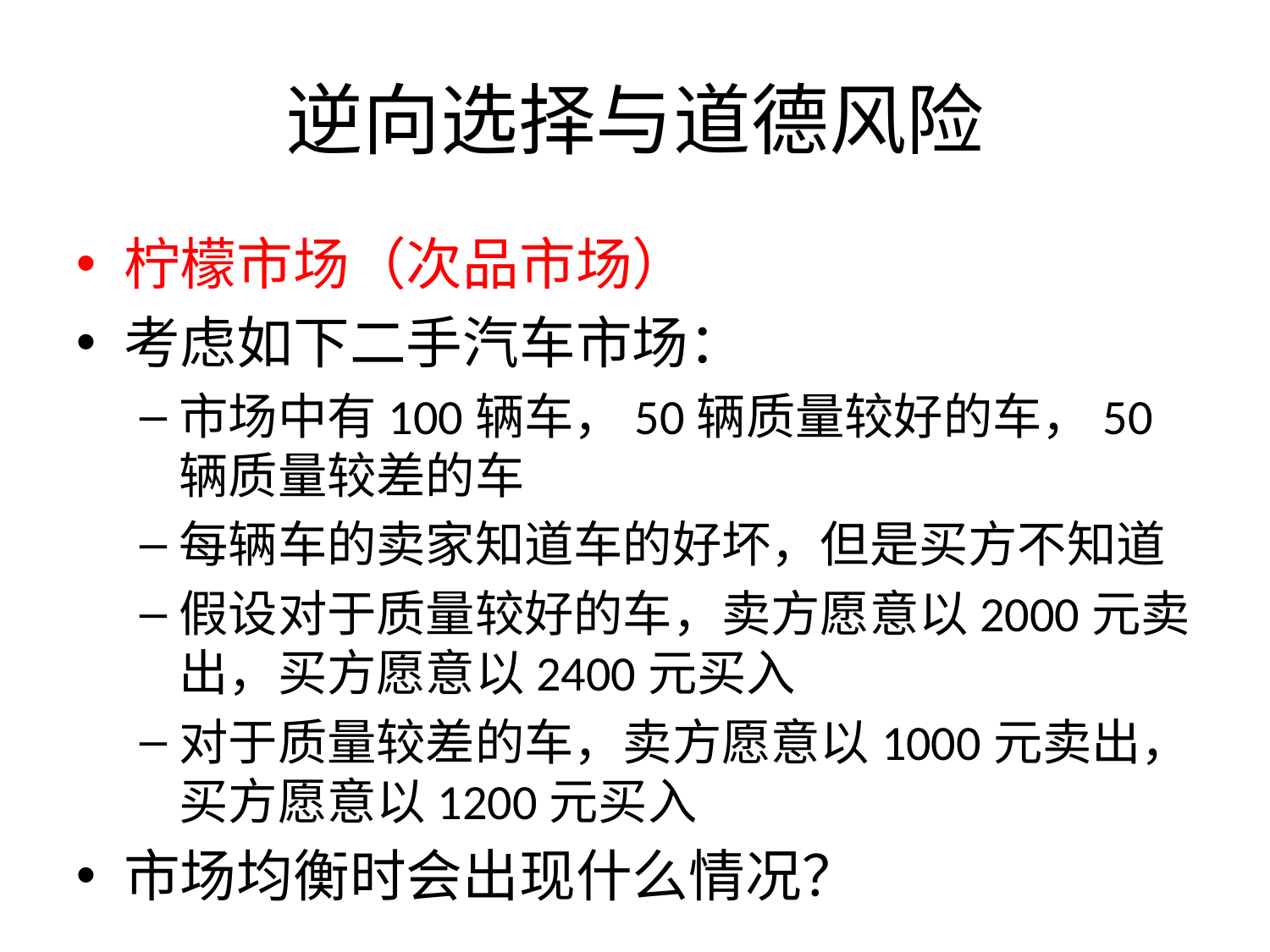

逆向选择与道德风险
柠檬市场（次品市场）
考虑如下二手汽车市场：
市场中有100辆车，50辆质量较好的车，50辆质量较差的车
每辆车的卖家知道车的好坏，但是买方不知道
假设对于质量较好的车，卖方愿意以2000元卖出，买方愿意以2400元买入
对于质量较差的车，卖方愿意以1000元卖出，买方愿意以1200元买入
市场均衡时会出现什么情况？